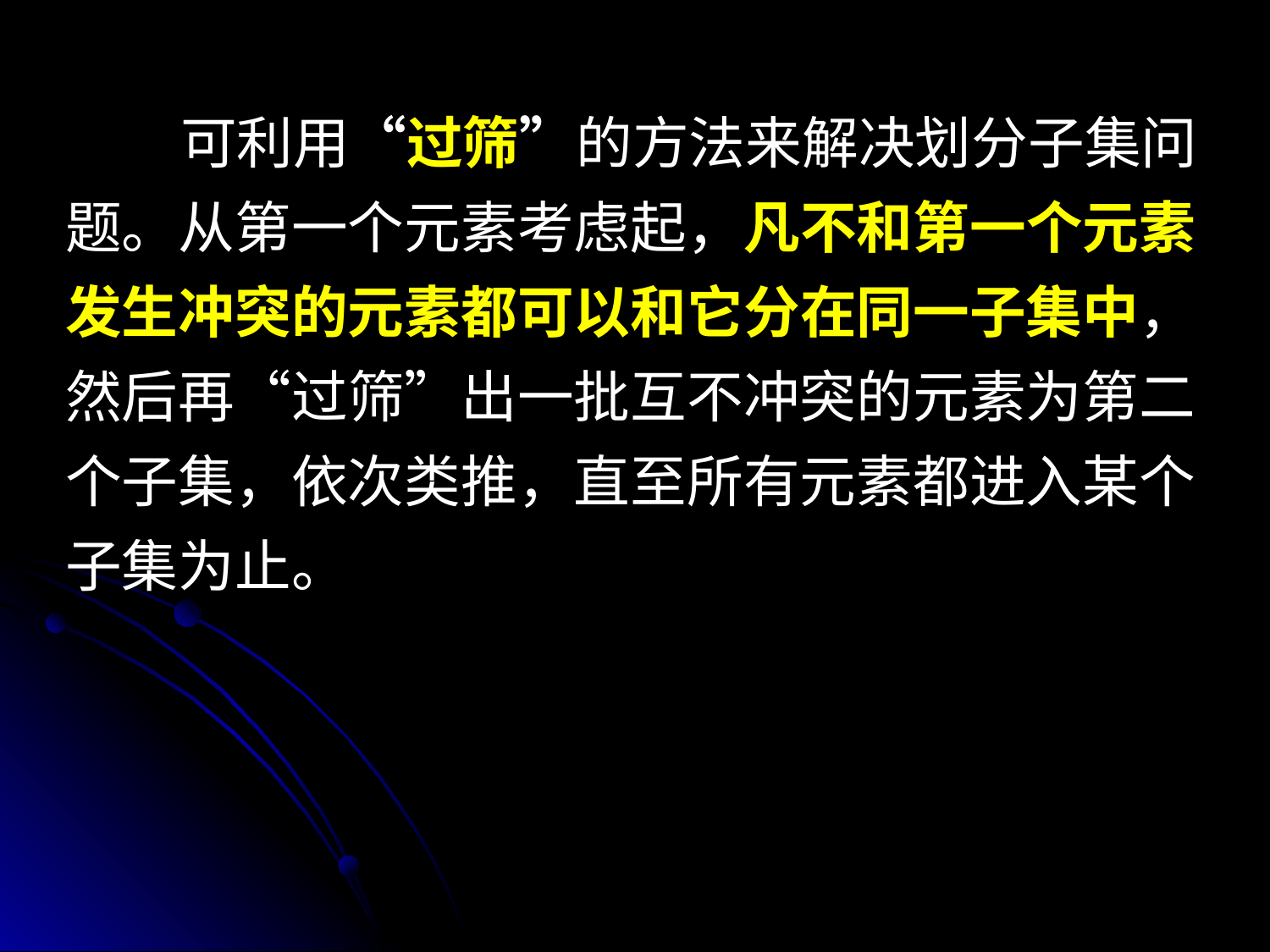

可利用“过筛”的方法来解决划分子集问题。从第一个元素考虑起，凡不和第一个元素发生冲突的元素都可以和它分在同一子集中，然后再“过筛”出一批互不冲突的元素为第二个子集，依次类推，直至所有元素都进入某个子集为止。